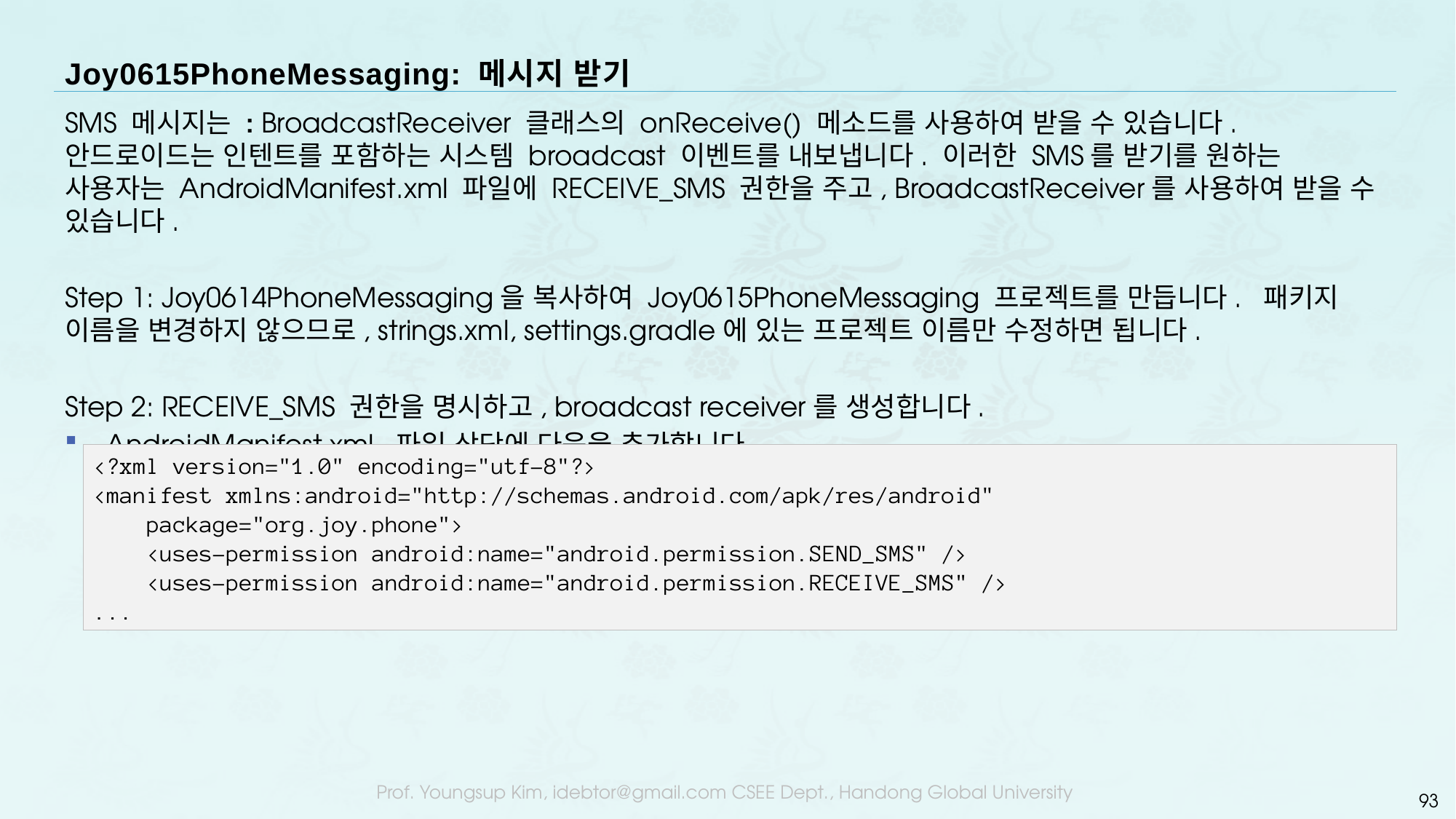

# Joy0615PhoneMessaging: 메시지 받기
SMS 메시지는 : BroadcastReceiver 클래스의 onReceive() 메소드를 사용하여 받을 수 있습니다. 안드로이드는 인텐트를 포함하는 시스템 broadcast 이벤트를 내보냅니다. 이러한 SMS를 받기를 원하는 사용자는 AndroidManifest.xml 파일에 RECEIVE_SMS 권한을 주고, BroadcastReceiver를 사용하여 받을 수 있습니다.

Step 1: Joy0614PhoneMessaging을 복사하여 Joy0615PhoneMessaging 프로젝트를 만듭니다.  패키지 이름을 변경하지 않으므로, strings.xml, settings.gradle에 있는 프로젝트 이름만 수정하면 됩니다.

Step 2: RECEIVE_SMS 권한을 명시하고, broadcast receiver를 생성합니다.
AndroidManifest.xml  파일 상단에 다음을 추가합니다.

<?xml version="1.0" encoding="utf-8"?>
<manifest xmlns:android="http://schemas.android.com/apk/res/android"
    package="org.joy.phone">
    <uses-permission android:name="android.permission.SEND_SMS" />
    <uses-permission android:name="android.permission.RECEIVE_SMS" />
...
93